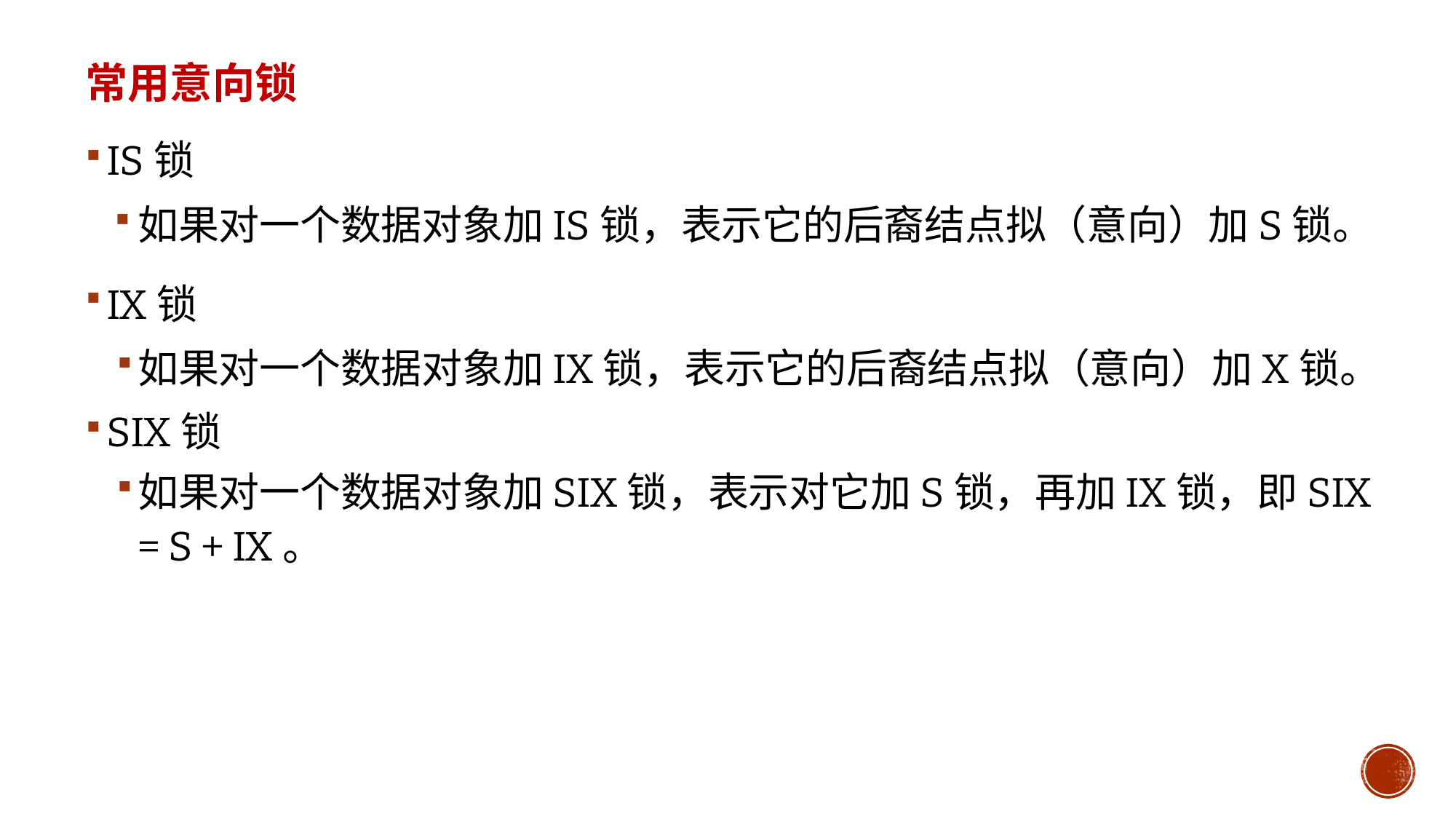

# 常用意向锁
IS锁
如果对一个数据对象加IS锁，表示它的后裔结点拟（意向）加S锁。
IX锁
如果对一个数据对象加IX锁，表示它的后裔结点拟（意向）加X锁。
SIX锁
如果对一个数据对象加SIX锁，表示对它加S锁，再加IX锁，即SIX = S + IX。